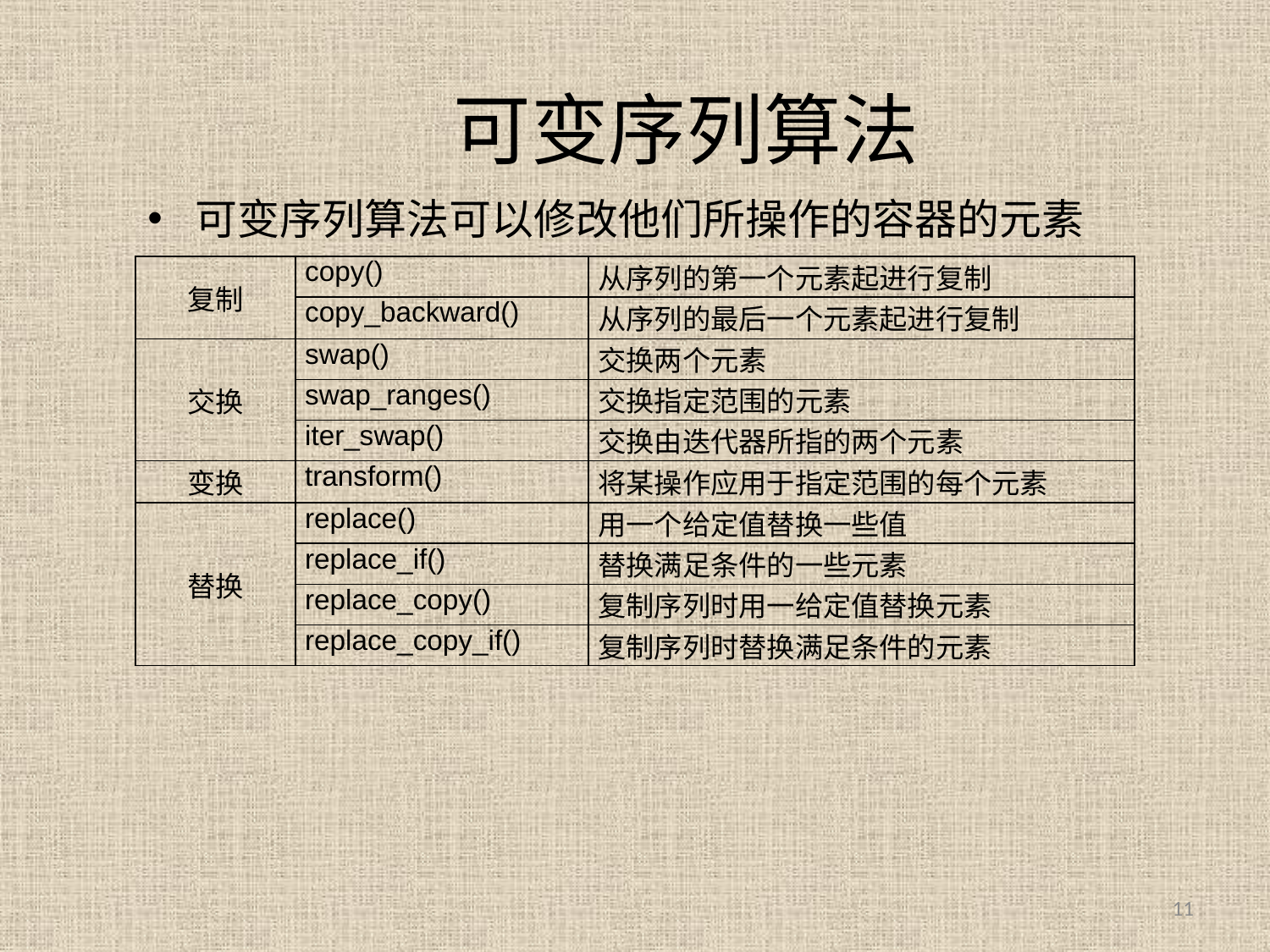

# 可变序列算法
可变序列算法可以修改他们所操作的容器的元素
| 复制 | copy() | 从序列的第一个元素起进行复制 |
| --- | --- | --- |
|  | copy\_backward() | 从序列的最后一个元素起进行复制 |
| 交换 | swap() | 交换两个元素 |
|  | swap\_ranges() | 交换指定范围的元素 |
|  | iter\_swap() | 交换由迭代器所指的两个元素 |
| 变换 | transform() | 将某操作应用于指定范围的每个元素 |
| 替换 | replace() | 用一个给定值替换一些值 |
|  | replace\_if() | 替换满足条件的一些元素 |
|  | replace\_copy() | 复制序列时用一给定值替换元素 |
|  | replace\_copy\_if() | 复制序列时替换满足条件的元素 |
11